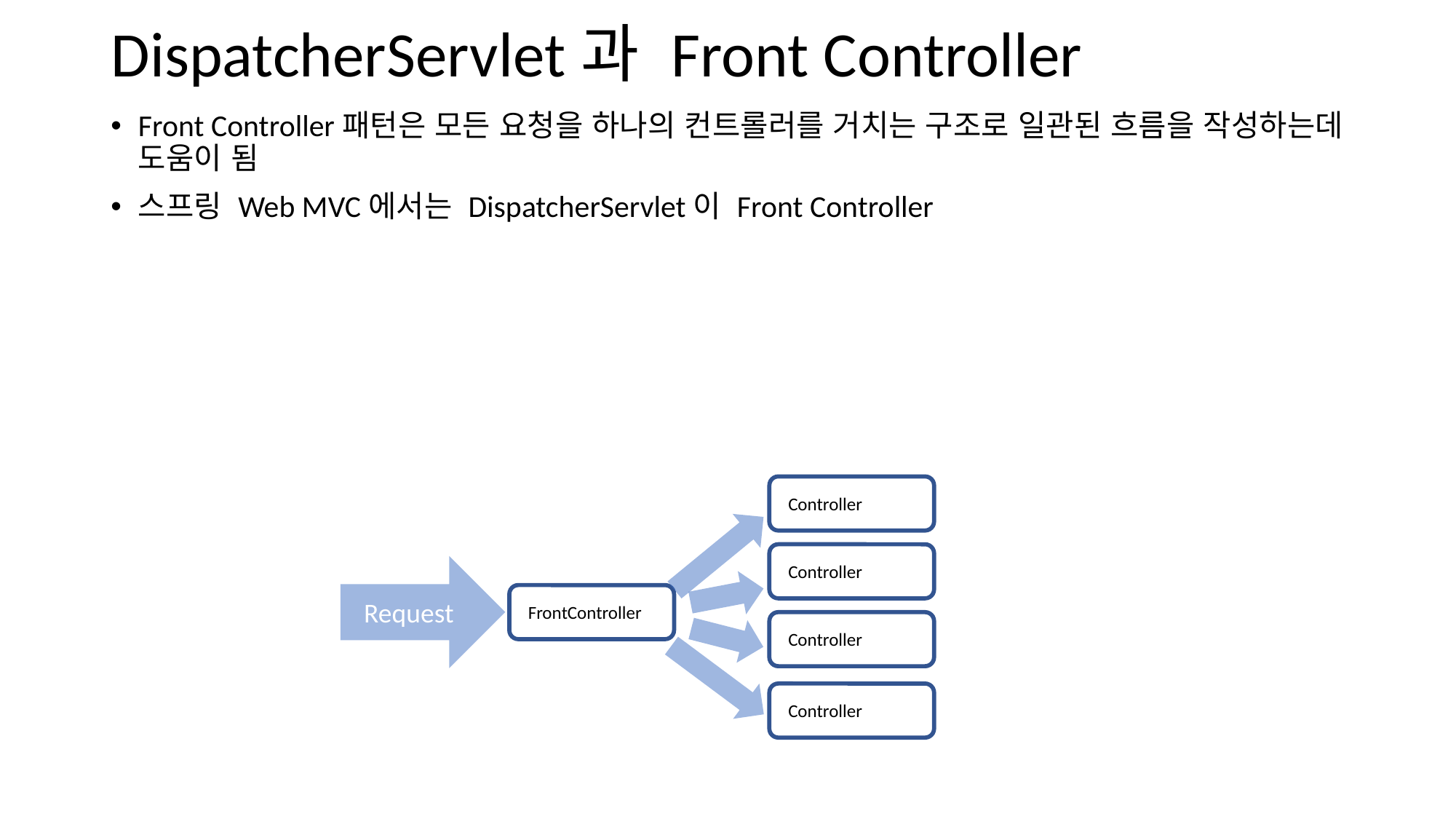

# DispatcherServlet과 Front Controller
Front Controller패턴은 모든 요청을 하나의 컨트롤러를 거치는 구조로 일관된 흐름을 작성하는데 도움이 됨
스프링 Web MVC에서는 DispatcherServlet이 Front Controller

Controller

Controller
Request

FrontController

Controller

Controller